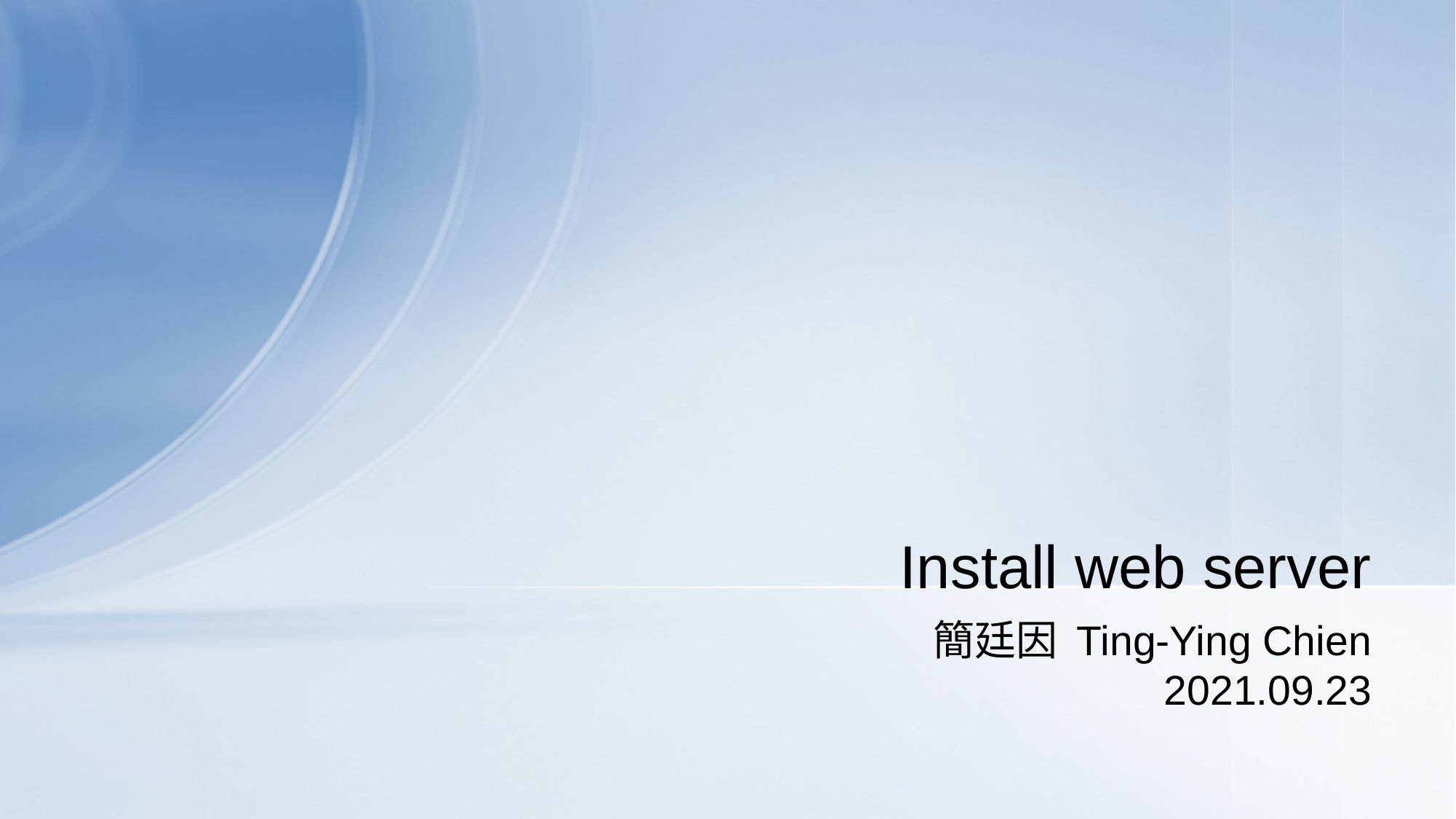

# Install web server
簡廷因 Ting-Ying Chien
2021.09.23